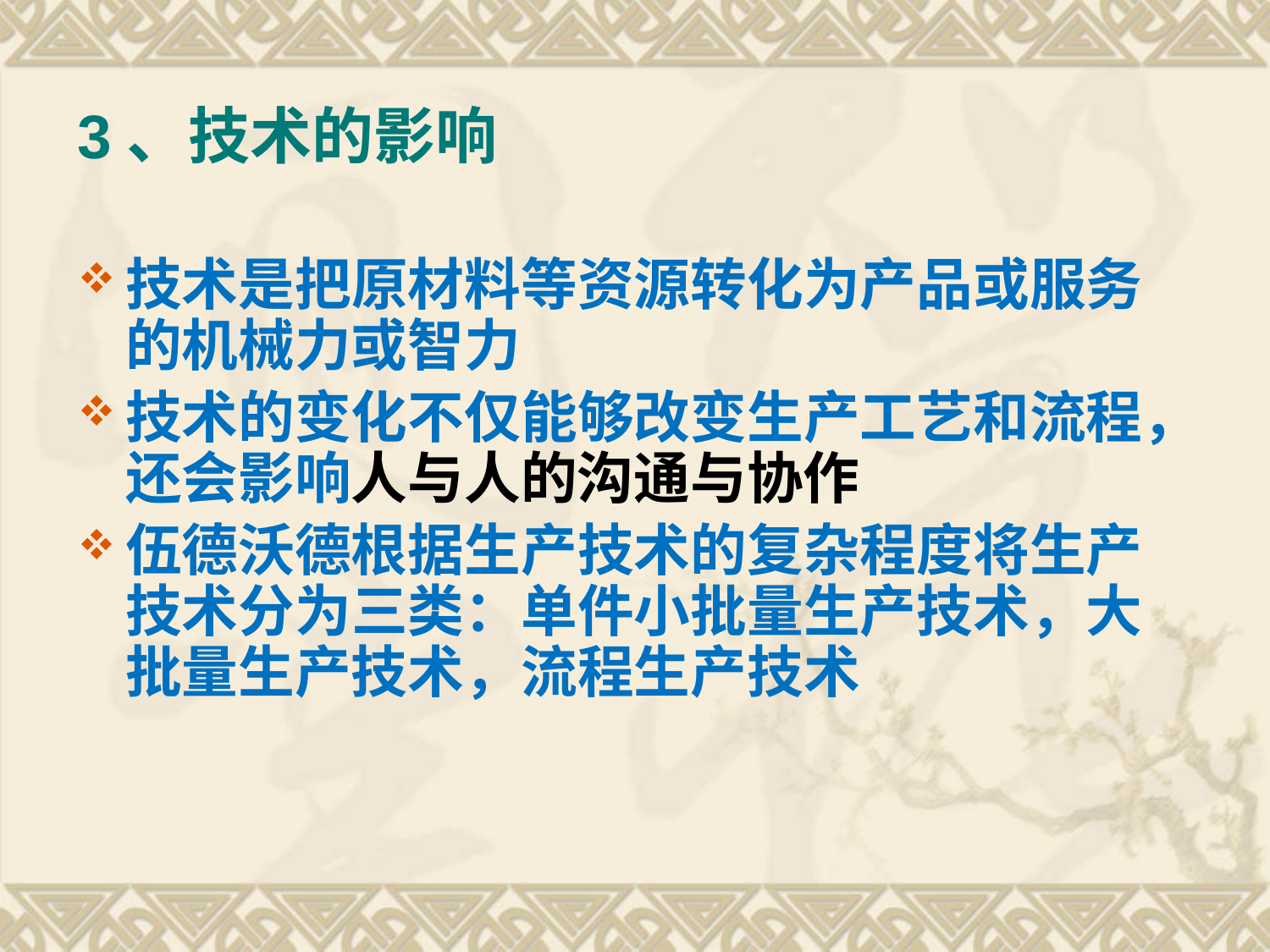

3、技术的影响

技术是把原材料等资源转化为产品或服务的机械力或智力
技术的变化不仅能够改变生产工艺和流程，还会影响人与人的沟通与协作
伍德沃德根据生产技术的复杂程度将生产技术分为三类：单件小批量生产技术，大批量生产技术，流程生产技术